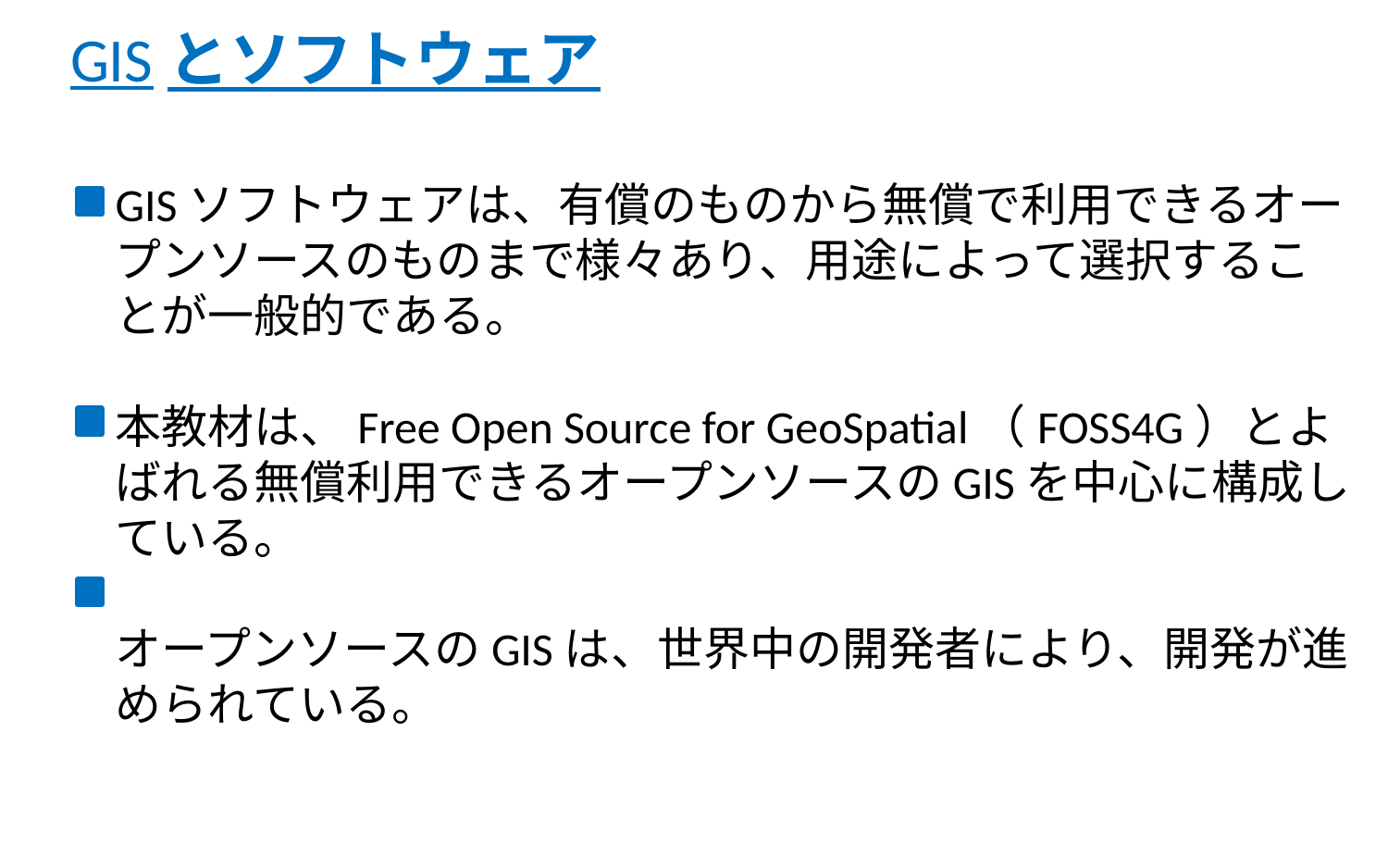

# GISとソフトウェア
GISソフトウェアは、有償のものから無償で利用できるオープンソースのものまで様々あり、用途によって選択することが一般的である。

本教材は、Free Open Source for GeoSpatial（FOSS4G）とよばれる無償利用できるオープンソースのGISを中心に構成している。

オープンソースのGISは、世界中の開発者により、開発が進められている。